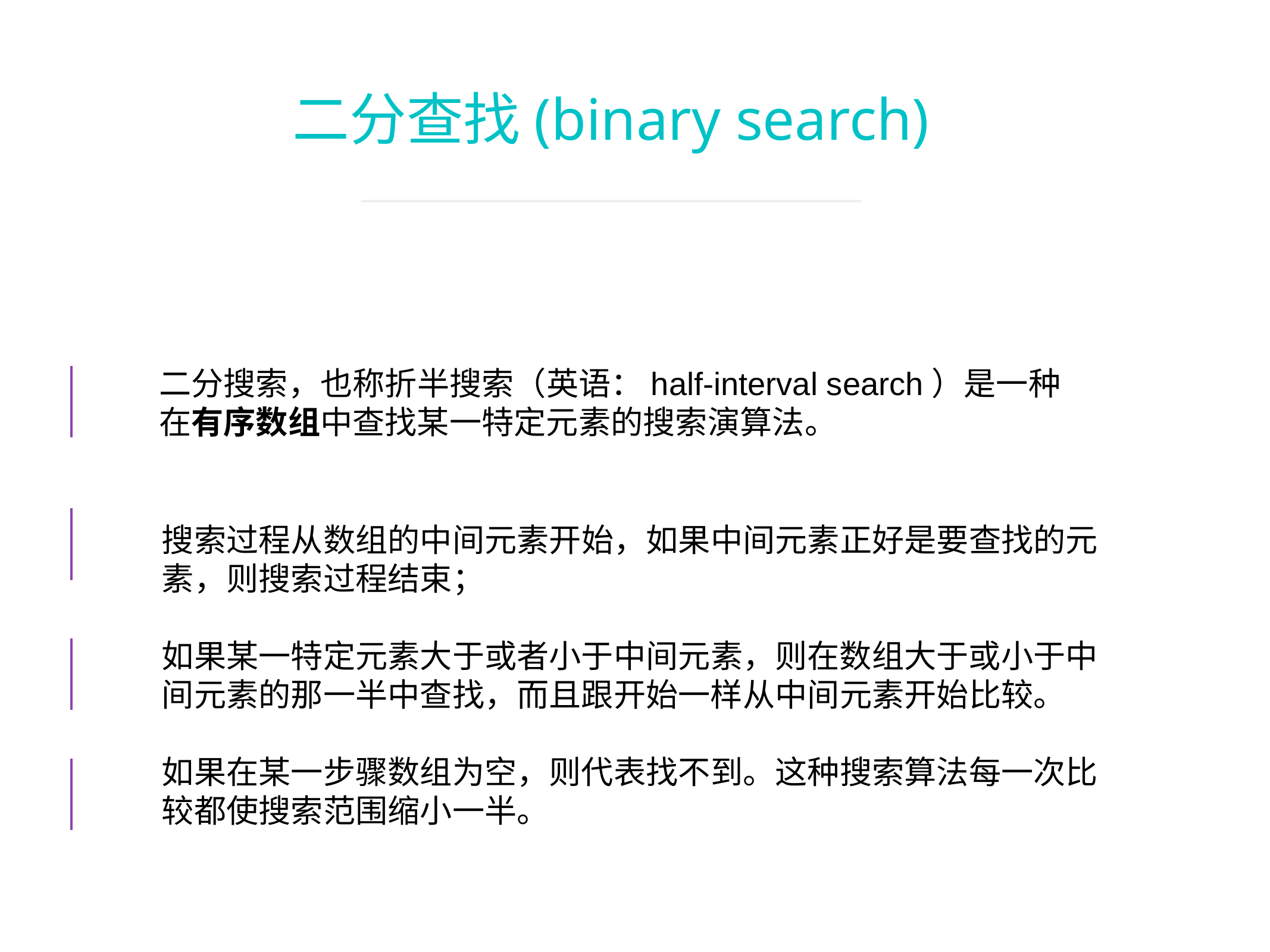

二分查找(binary search)

二分搜索，也称折半搜索（英语：half-interval search）是一种在有序数组中查找某一特定元素的搜索演算法。

搜索过程从数组的中间元素开始，如果中间元素正好是要查找的元素，则搜索过程结束；

如果某一特定元素大于或者小于中间元素，则在数组大于或小于中间元素的那一半中查找，而且跟开始一样从中间元素开始比较。

如果在某一步骤数组为空，则代表找不到。这种搜索算法每一次比较都使搜索范围缩小一半。